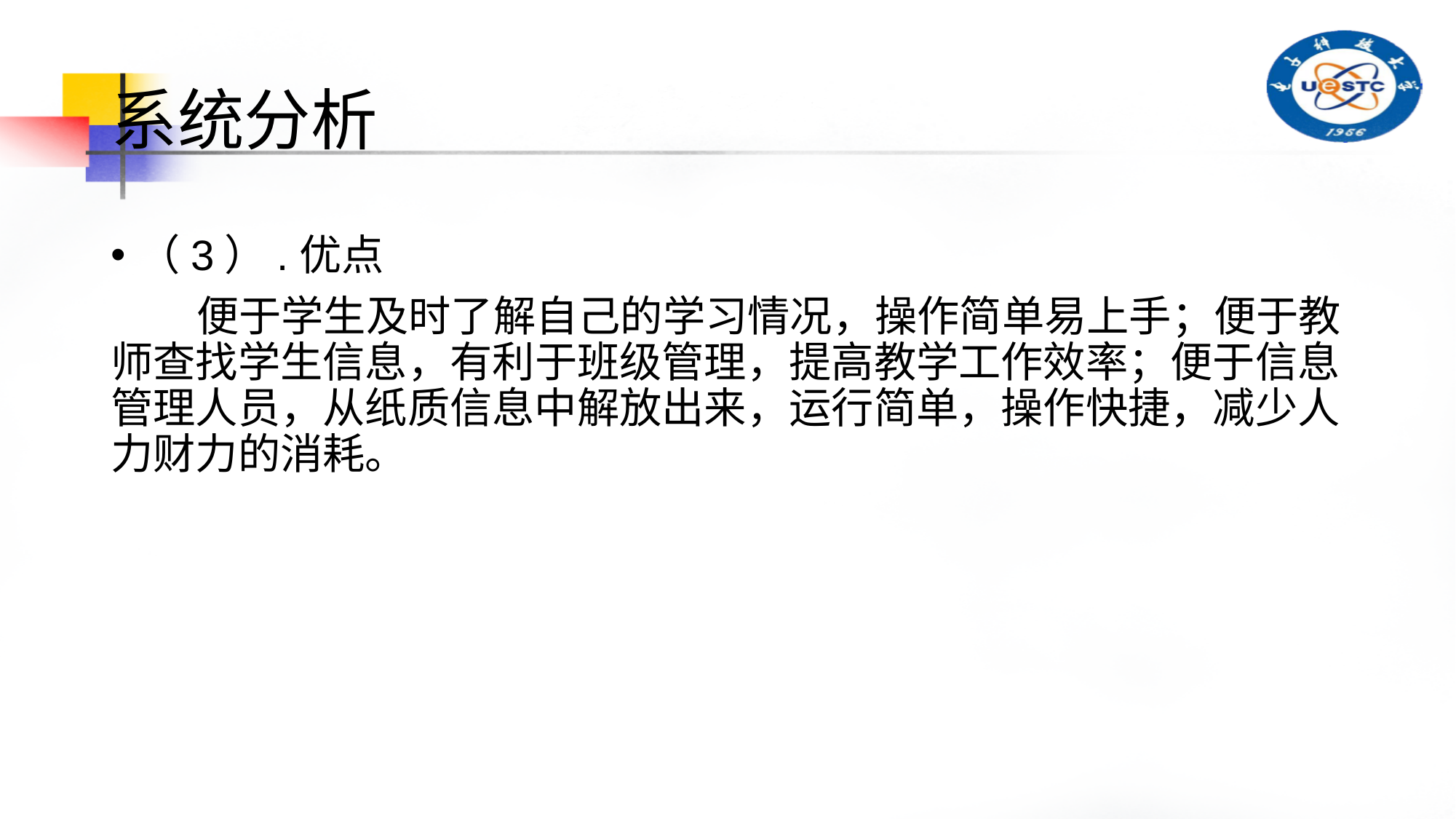

# 系统分析
（3）.优点
        便于学生及时了解自己的学习情况，操作简单易上手；便于教师查找学生信息，有利于班级管理，提高教学工作效率；便于信息管理人员，从纸质信息中解放出来，运行简单，操作快捷，减少人力财力的消耗。